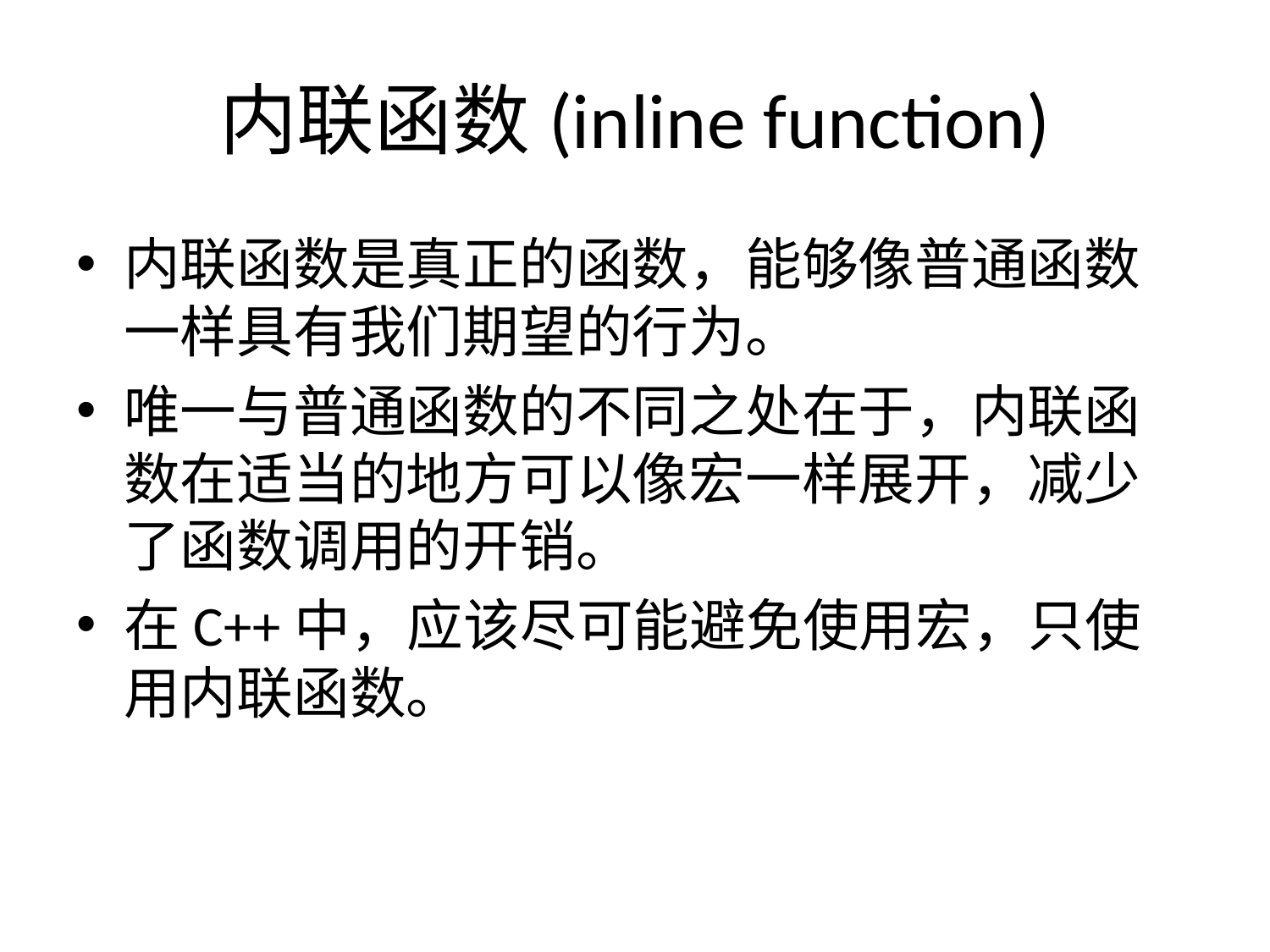

# 内联函数(inline function)
内联函数是真正的函数，能够像普通函数一样具有我们期望的行为。
唯一与普通函数的不同之处在于，内联函数在适当的地方可以像宏一样展开，减少了函数调用的开销。
在C++中，应该尽可能避免使用宏，只使用内联函数。